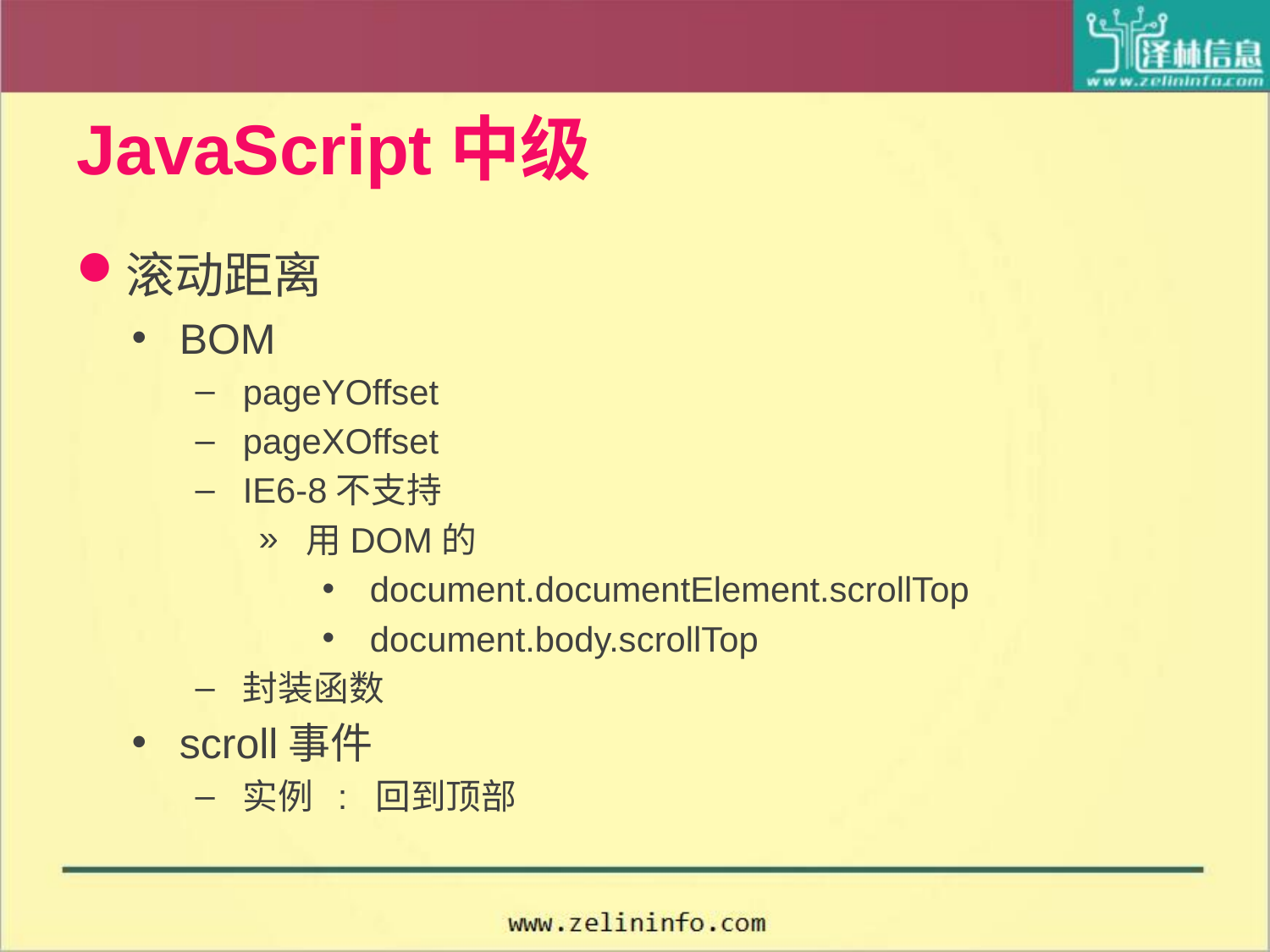

# JavaScript中级
滚动距离
BOM
pageYOffset
pageXOffset
IE6-8不支持
用DOM的
document.documentElement.scrollTop
document.body.scrollTop
封装函数
scroll事件
实例  :  回到顶部